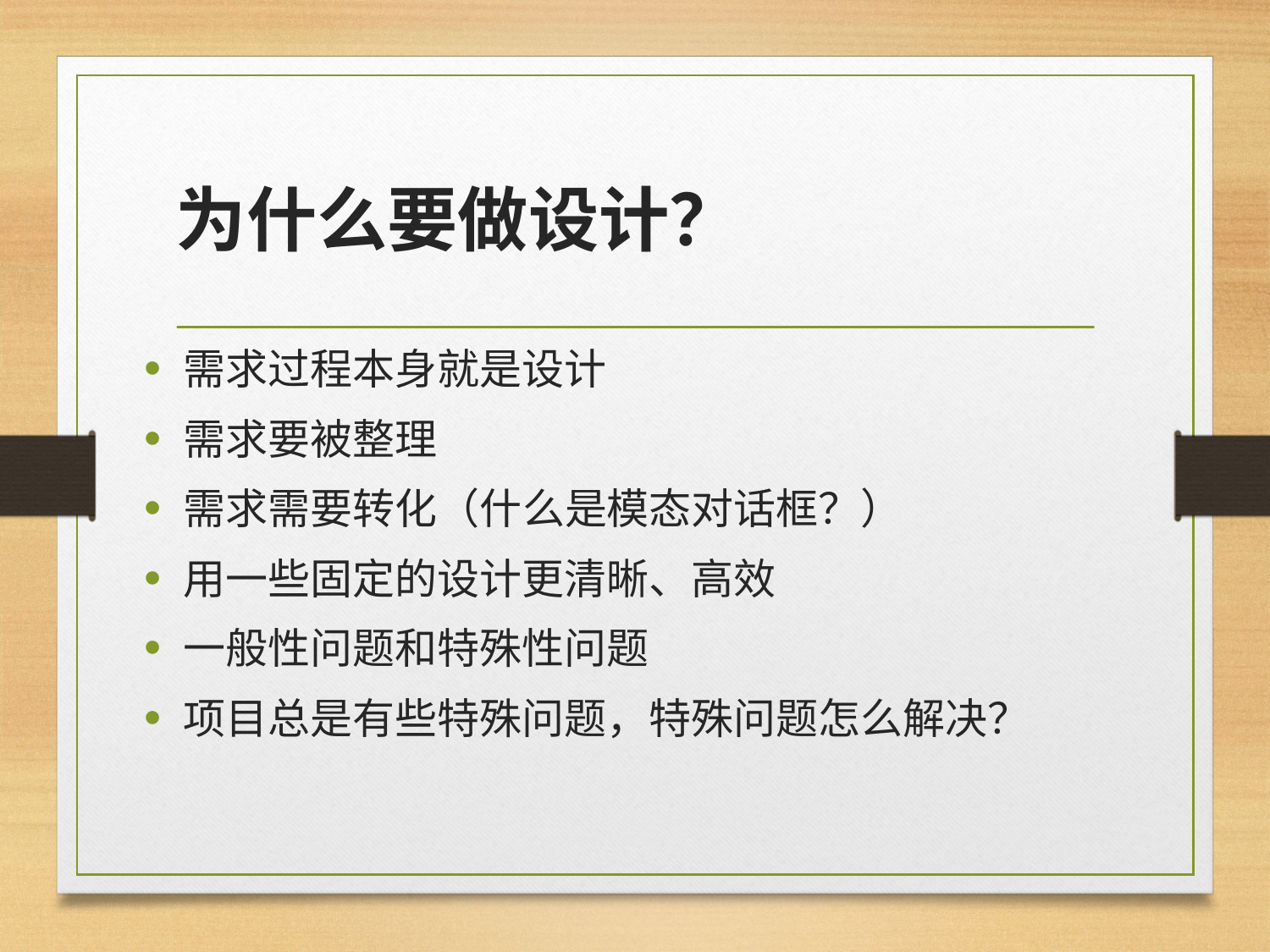

# 为什么要做设计？
需求过程本身就是设计
需求要被整理
需求需要转化（什么是模态对话框？）
用一些固定的设计更清晰、高效
一般性问题和特殊性问题
项目总是有些特殊问题，特殊问题怎么解决？